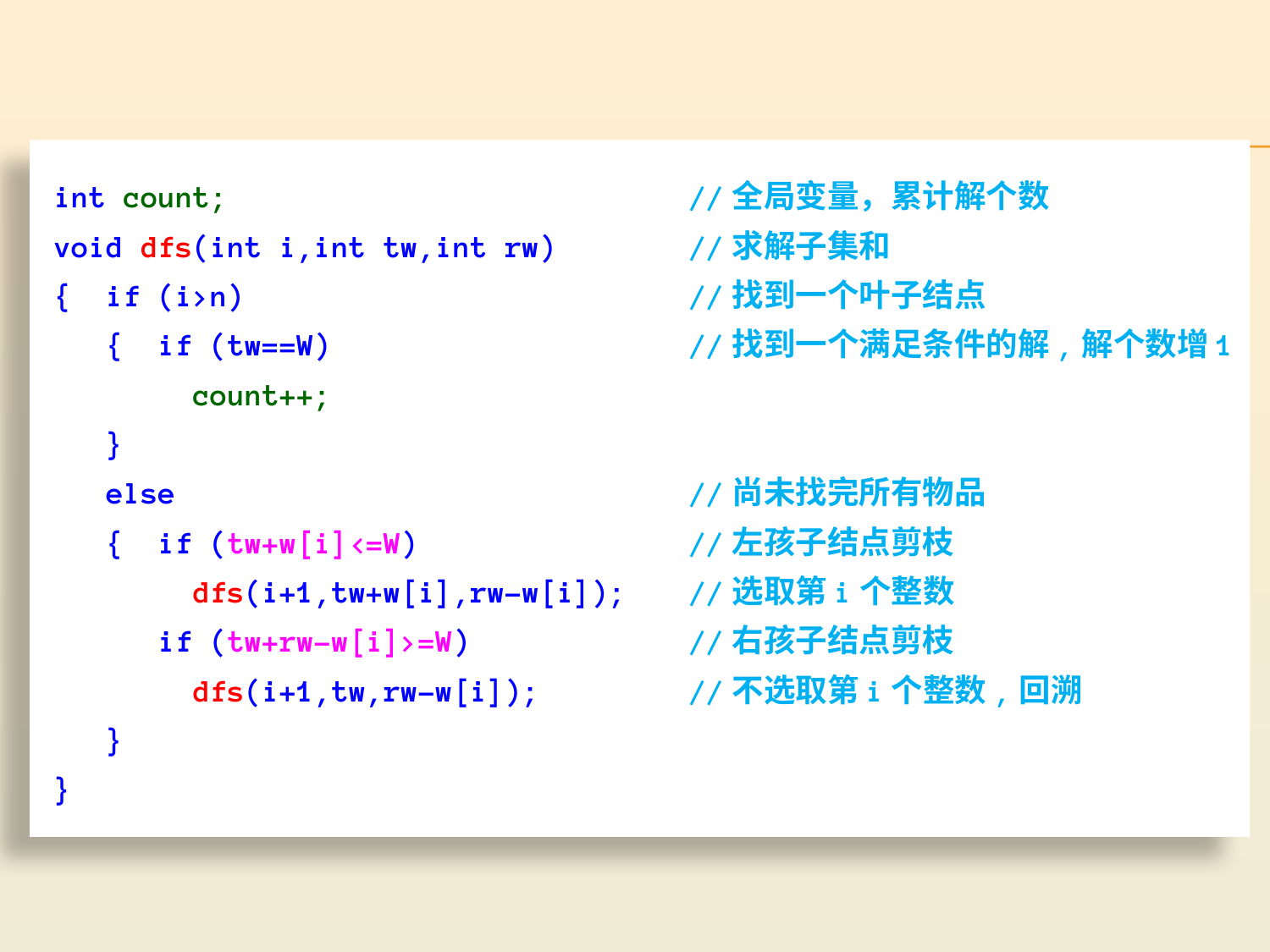

int count;				//全局变量，累计解个数
void dfs(int i,int tw,int rw)		//求解子集和
{  if (i>n)				//找到一个叶子结点
   {  if (tw==W)			//找到一个满足条件的解,解个数增1
        count++;
   }
   else					//尚未找完所有物品
   {  if (tw+w[i]<=W)			//左孩子结点剪枝
        dfs(i+1,tw+w[i],rw-w[i]);	//选取第i个整数
      if (tw+rw-w[i]>=W)		//右孩子结点剪枝
        dfs(i+1,tw,rw-w[i]);		//不选取第i个整数,回溯
   }
}